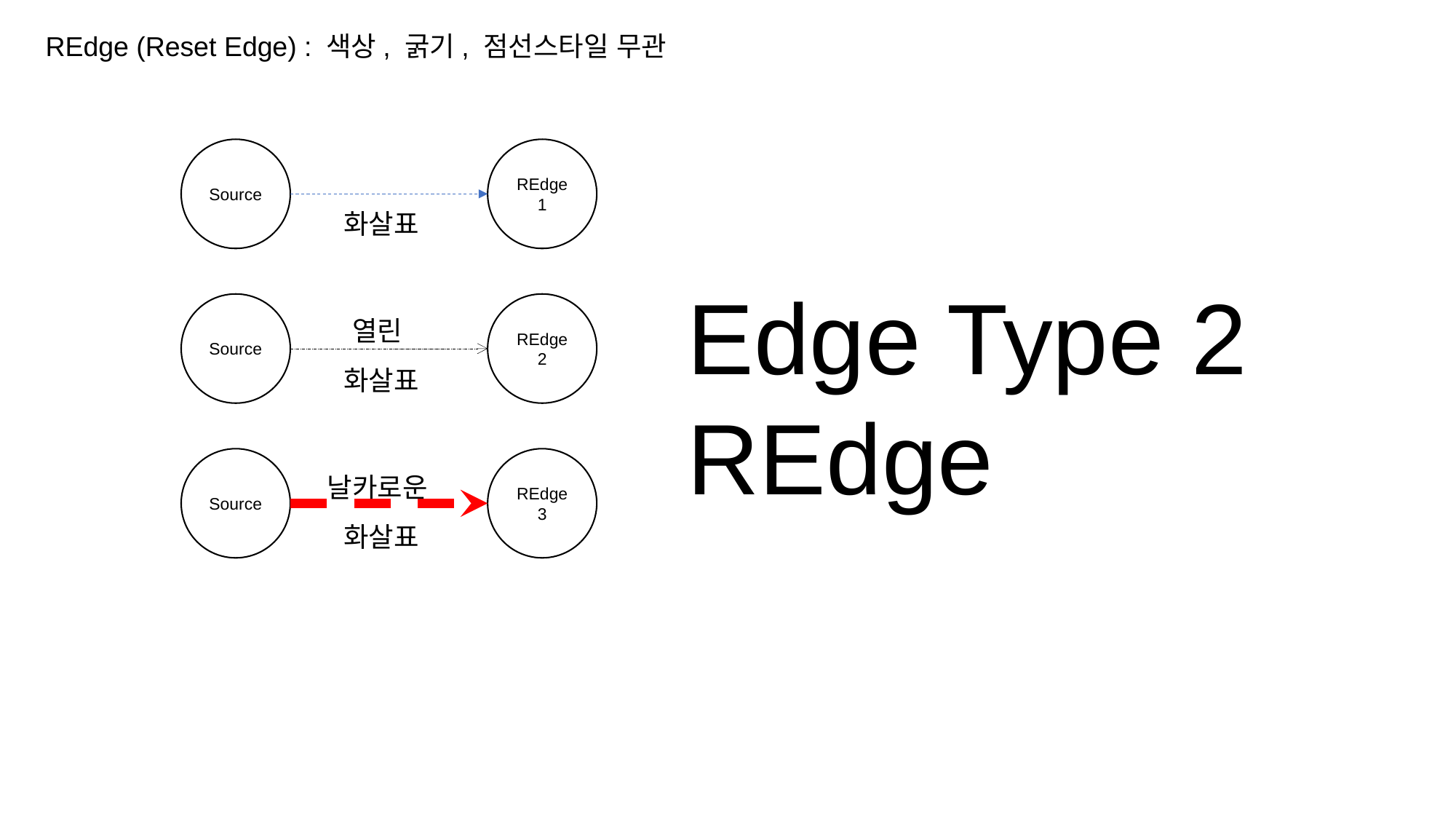

REdge (Reset Edge) : 색상, 굵기, 점선스타일 무관
Source
REdge1
화살표
Edge Type 2
REdge
열린
화살표
Source
REdge2
날카로운
화살표
Source
REdge3